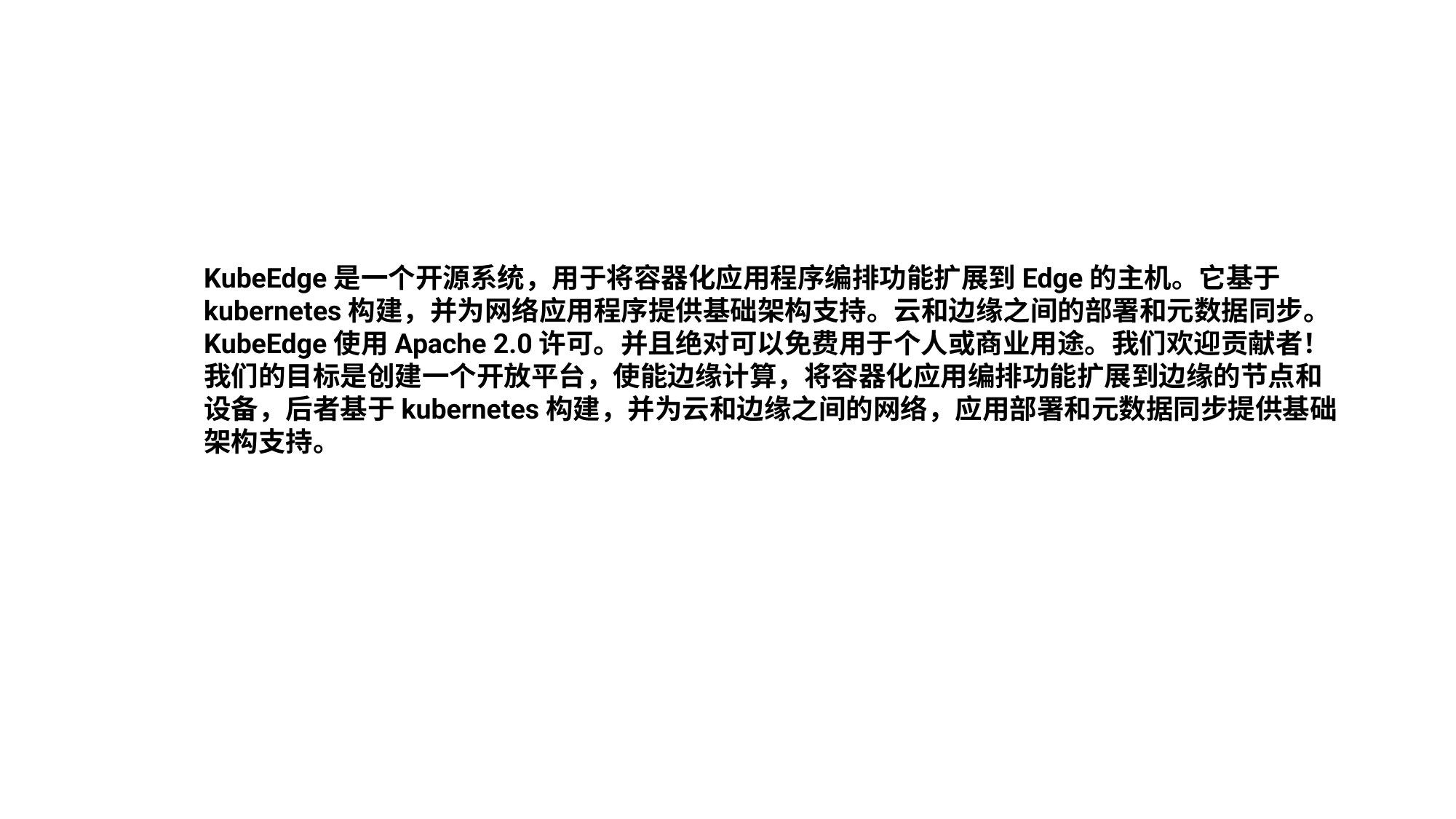

KubeEdge是一个开源系统，用于将容器化应用程序编排功能扩展到Edge的主机。它基于kubernetes构建，并为网络应用程序提供基础架构支持。云和边缘之间的部署和元数据同步。 KubeEdge使用Apache 2.0许可。并且绝对可以免费用于个人或商业用途。我们欢迎贡献者！
我们的目标是创建一个开放平台，使能边缘计算，将容器化应用编排功能扩展到边缘的节点和设备，后者基于kubernetes构建，并为云和边缘之间的网络，应用部署和元数据同步提供基础架构支持。